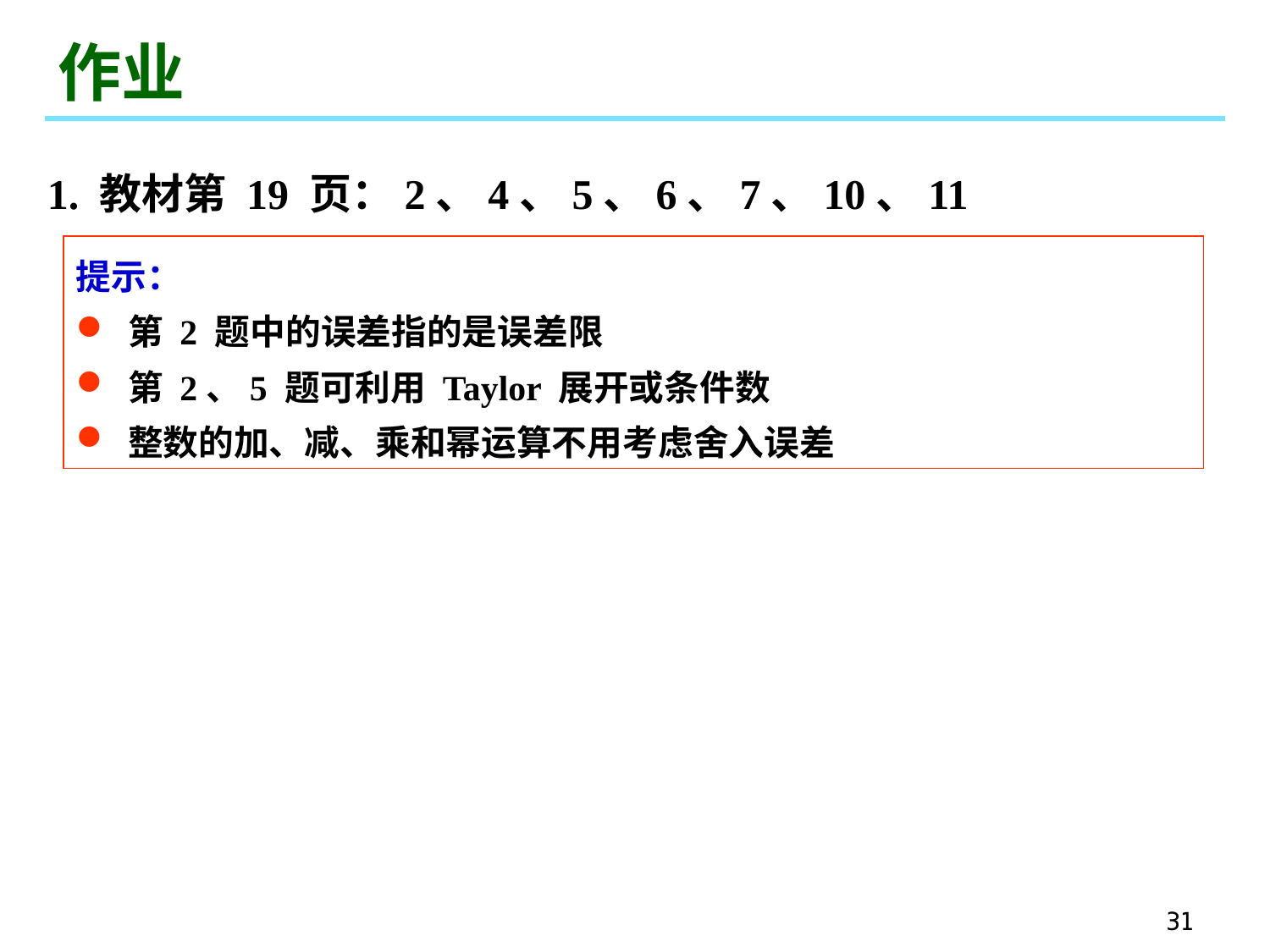

# 作业
1. 教材第 19 页：2、4、5、6、7、10、11
提示：
 第 2 题中的误差指的是误差限
 第 2、5 题可利用 Taylor 展开或条件数
 整数的加、减、乘和幂运算不用考虑舍入误差
31